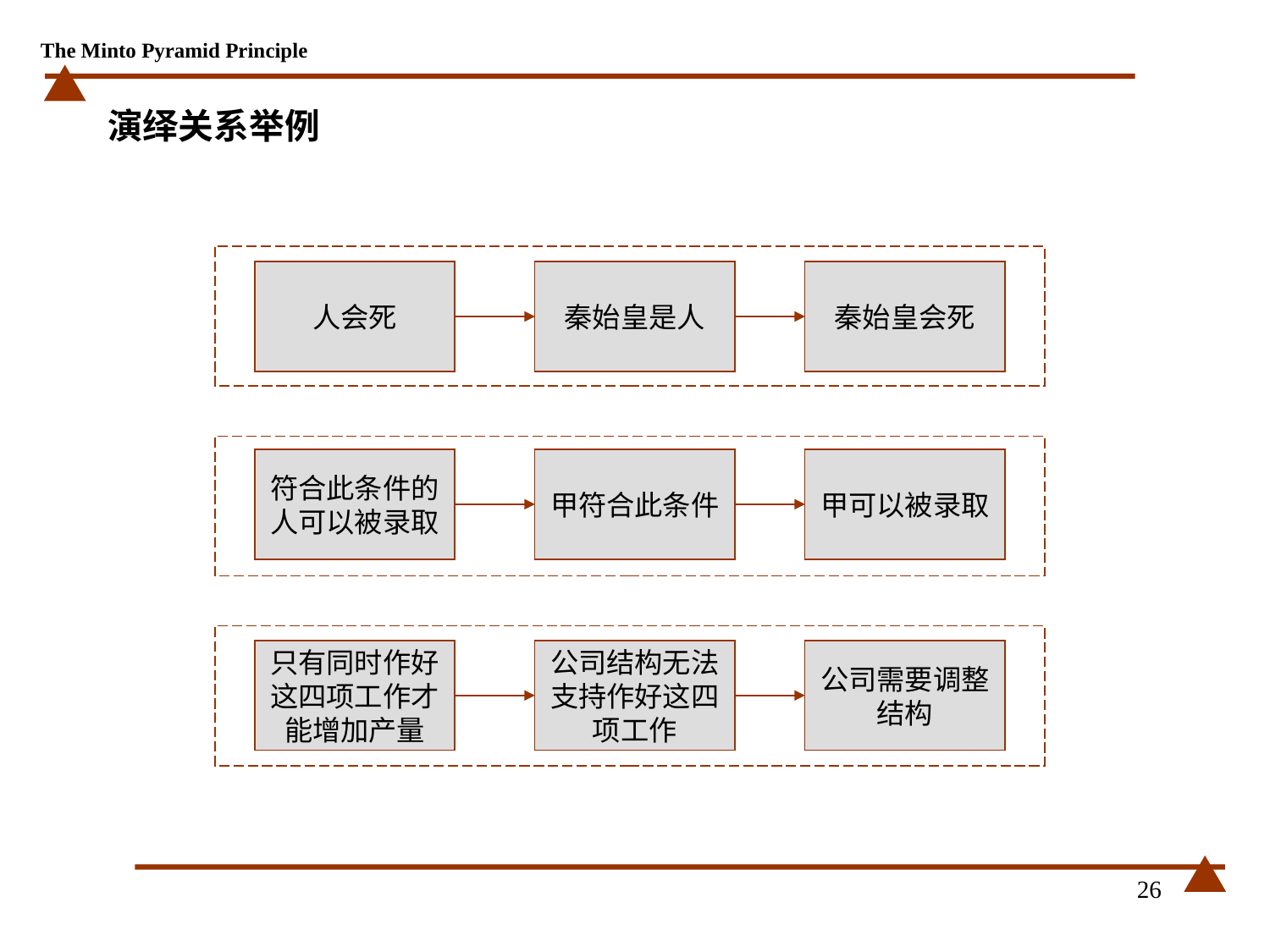

# 演绎关系举例

人会死
秦始皇是人
秦始皇会死

符合此条件的人可以被录取
甲符合此条件
甲可以被录取

只有同时作好这四项工作才能增加产量
公司结构无法支持作好这四项工作
公司需要调整结构
26